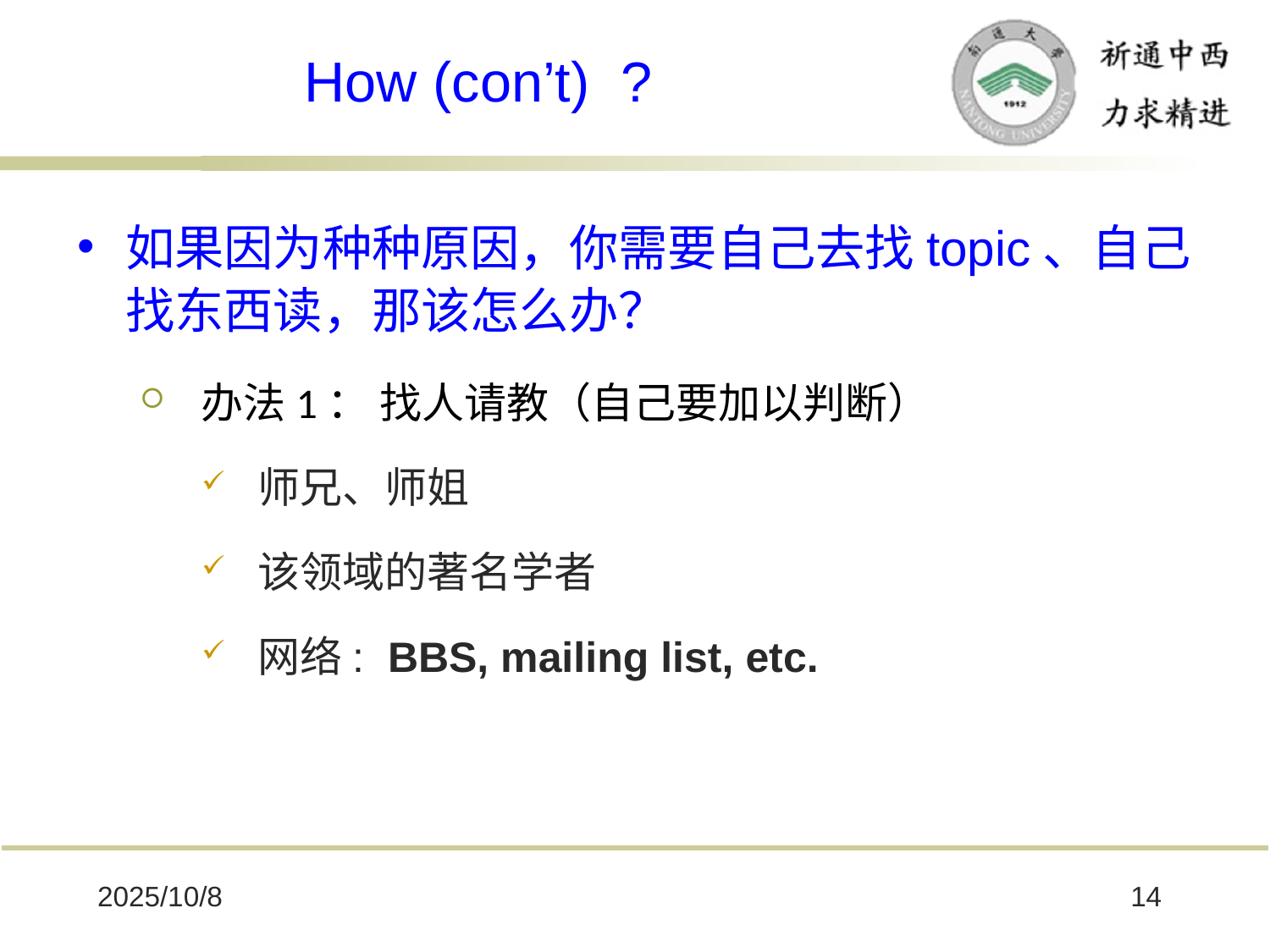

# How (con’t)  ?
如果因为种种原因，你需要自己去找topic、自己找东西读，那该怎么办？
办法1： 找人请教（自己要加以判断）
师兄、师姐
该领域的著名学者
网络:  BBS, mailing list, etc.

2025/10/8
14